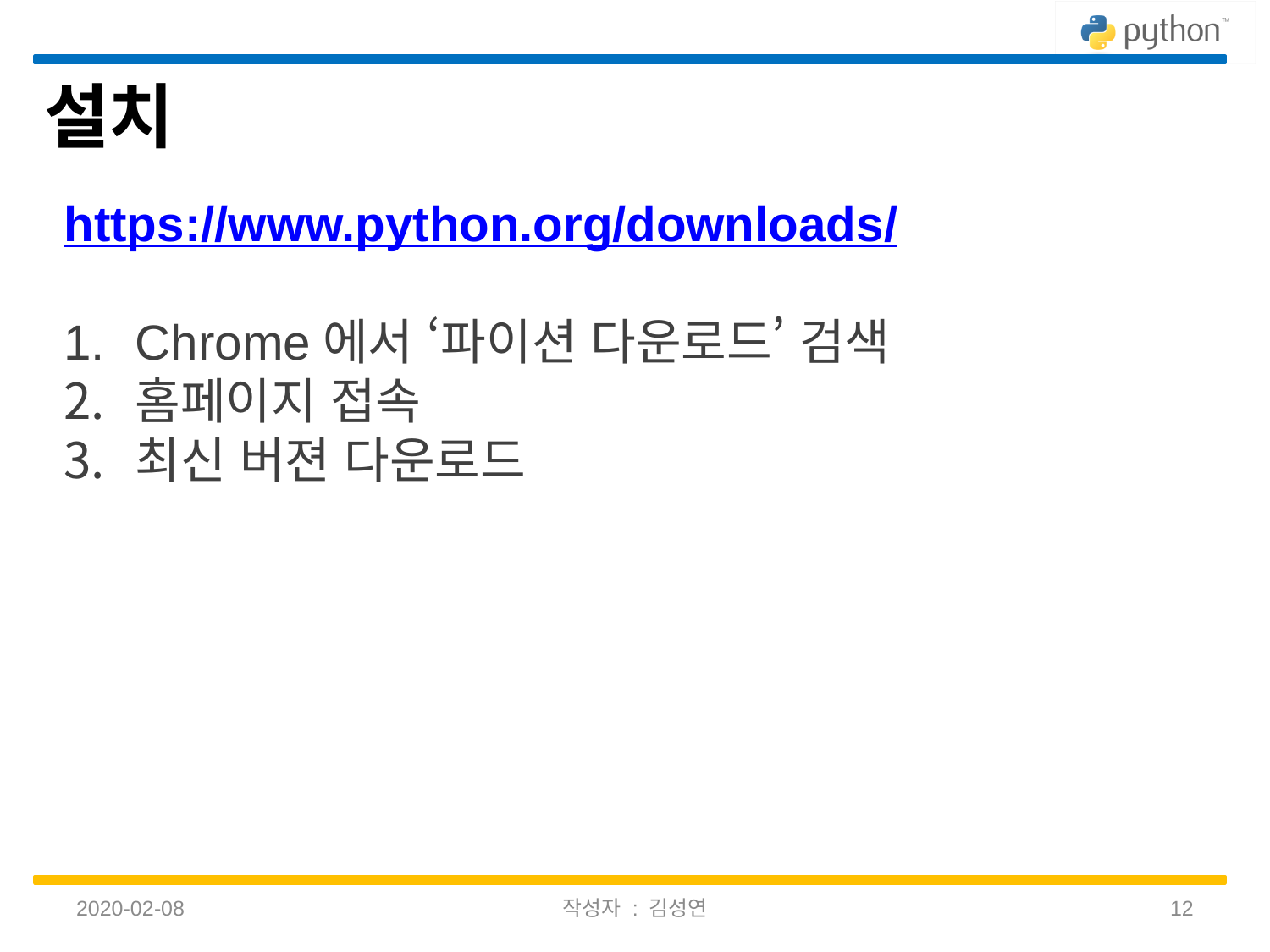

설치
https://www.python.org/downloads/

Chrome에서 ‘파이션 다운로드’ 검색
홈페이지 접속
최신 버젼 다운로드

2020-02-08
작성자 : 김성연
12